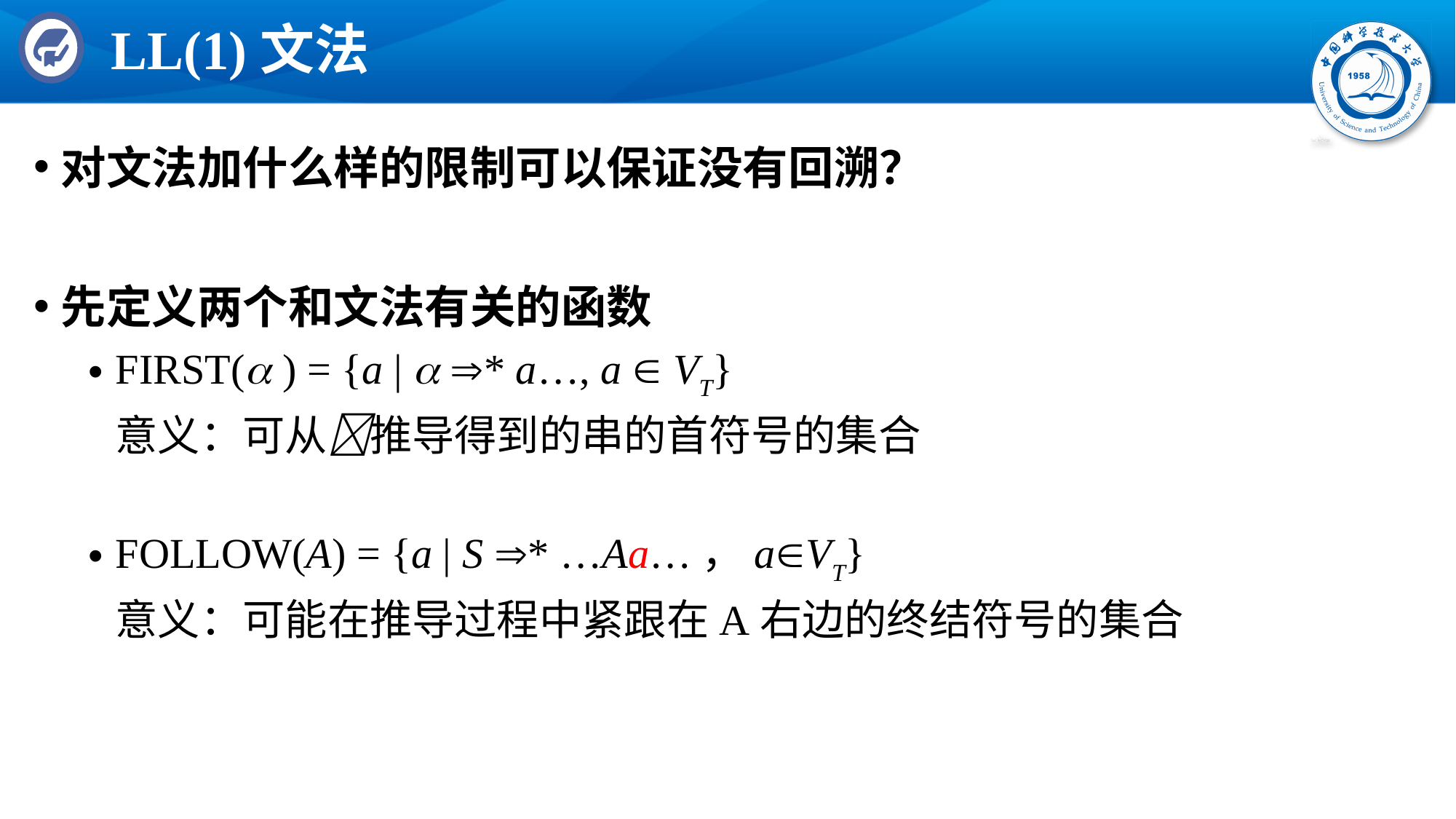

# LL(1)文法
对文法加什么样的限制可以保证没有回溯？

先定义两个和文法有关的函数
FIRST(α ) = {a | α ⇒* a…, a ∈ VT}
	意义：可从α推导得到的串的首符号的集合

FOLLOW(A) = {a | S ⇒* …Aa…，a∈VT}
	意义：可能在推导过程中紧跟在A右边的终结符号的集合